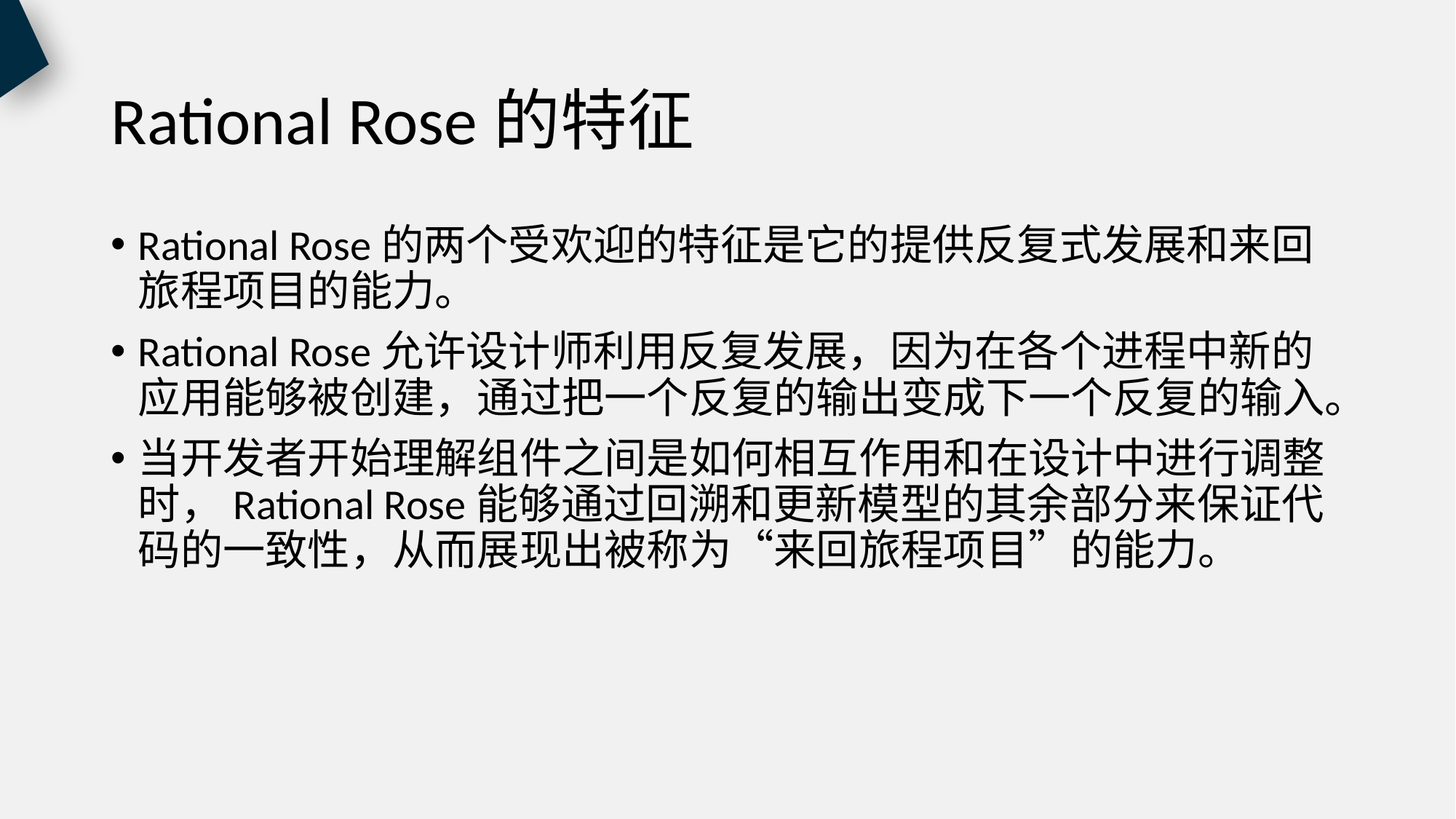

# Rational Rose的特征
Rational Rose的两个受欢迎的特征是它的提供反复式发展和来回旅程项目的能力。
Rational Rose允许设计师利用反复发展，因为在各个进程中新的应用能够被创建，通过把一个反复的输出变成下一个反复的输入。
当开发者开始理解组件之间是如何相互作用和在设计中进行调整时，Rational Rose能够通过回溯和更新模型的其余部分来保证代码的一致性，从而展现出被称为“来回旅程项目”的能力。